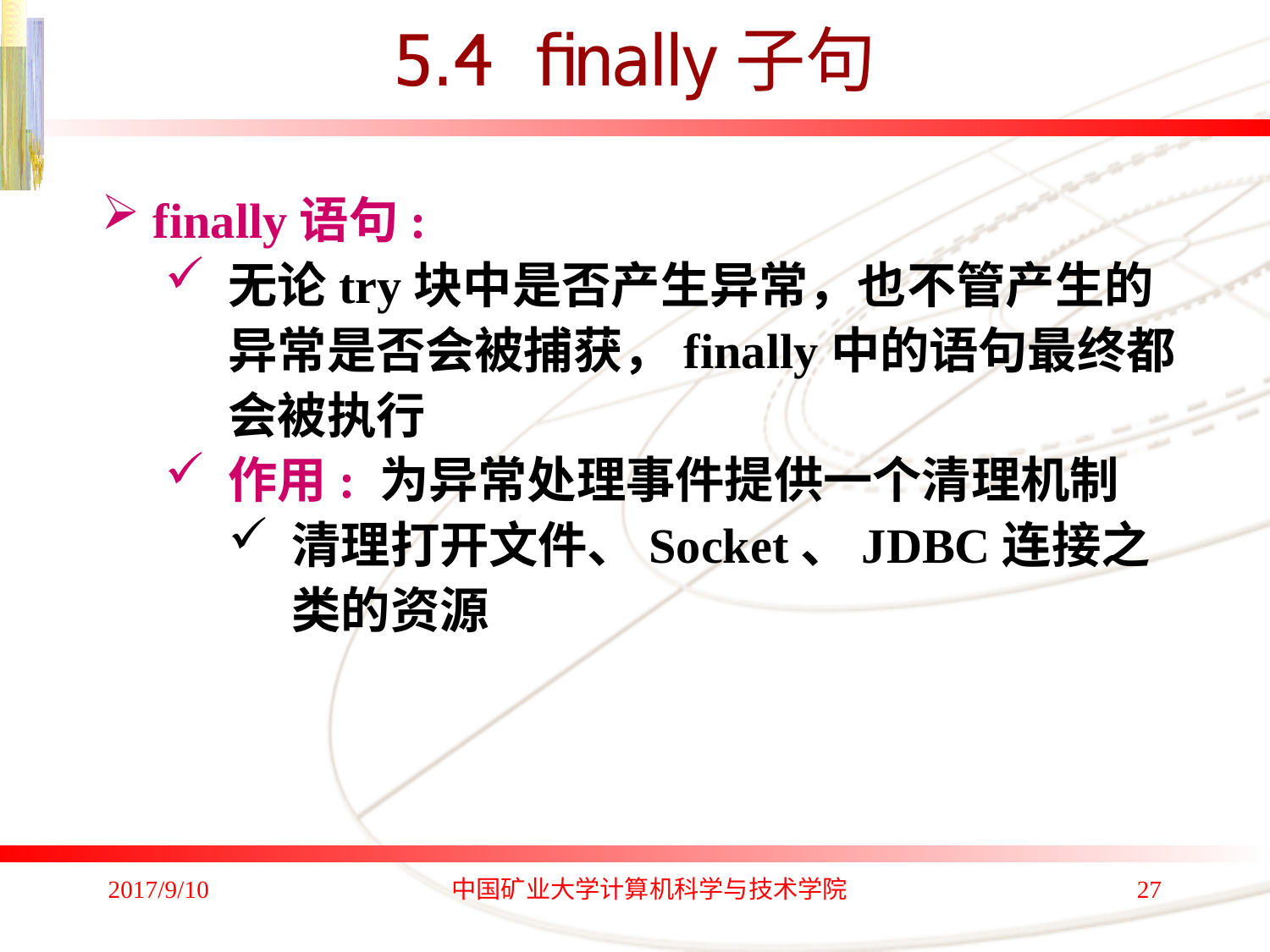

# 5.4  finally子句
 finally语句:
无论try块中是否产生异常，也不管产生的异常是否会被捕获，finally中的语句最终都会被执行
作用: 为异常处理事件提供一个清理机制
清理打开文件、Socket、JDBC连接之类的资源
2017/9/10
中国矿业大学计算机科学与技术学院
27